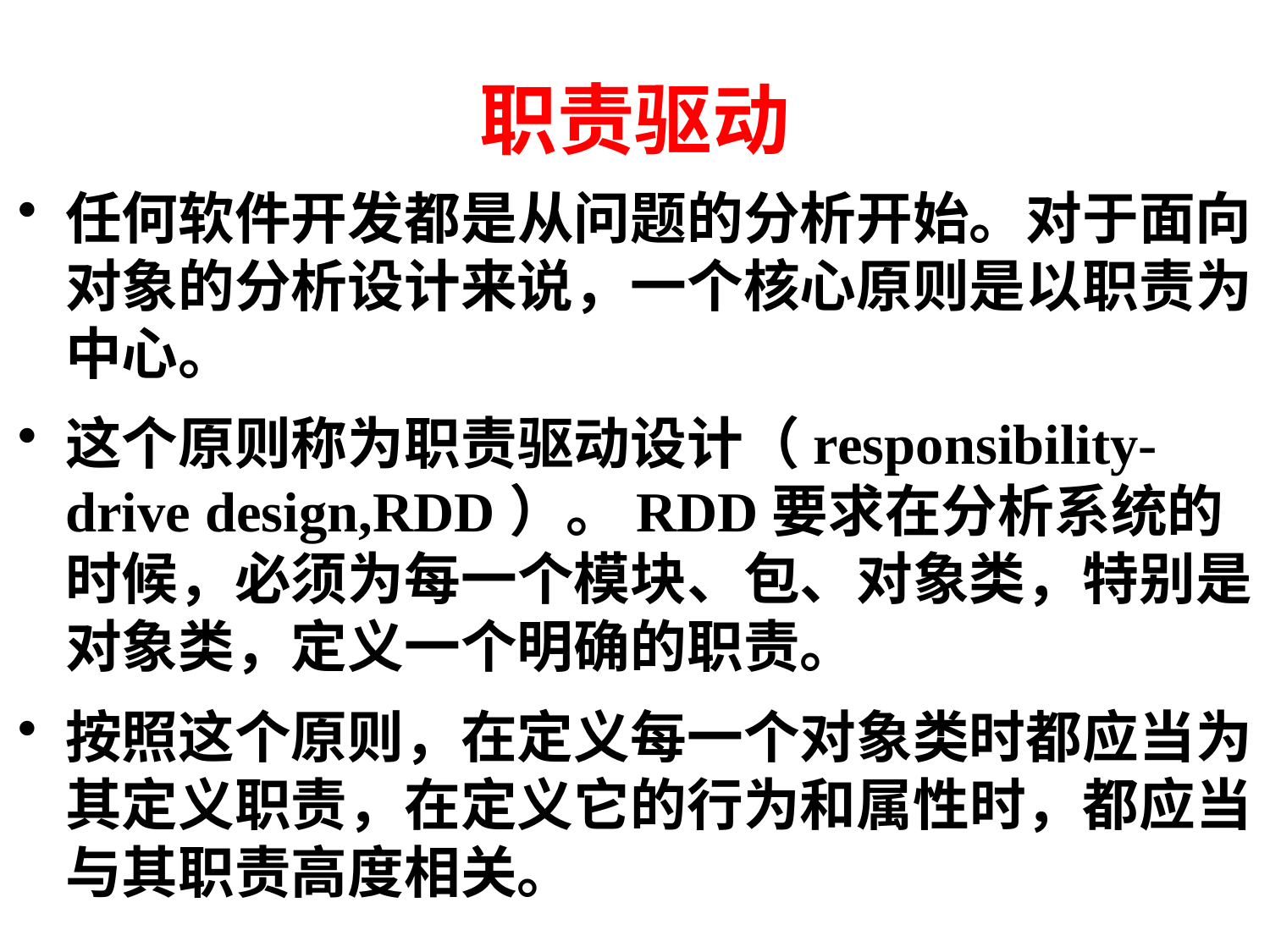

# 职责驱动
任何软件开发都是从问题的分析开始。对于面向对象的分析设计来说，一个核心原则是以职责为中心。
这个原则称为职责驱动设计（responsibility-drive design,RDD）。RDD要求在分析系统的时候，必须为每一个模块、包、对象类，特别是对象类，定义一个明确的职责。
按照这个原则，在定义每一个对象类时都应当为其定义职责，在定义它的行为和属性时，都应当与其职责高度相关。